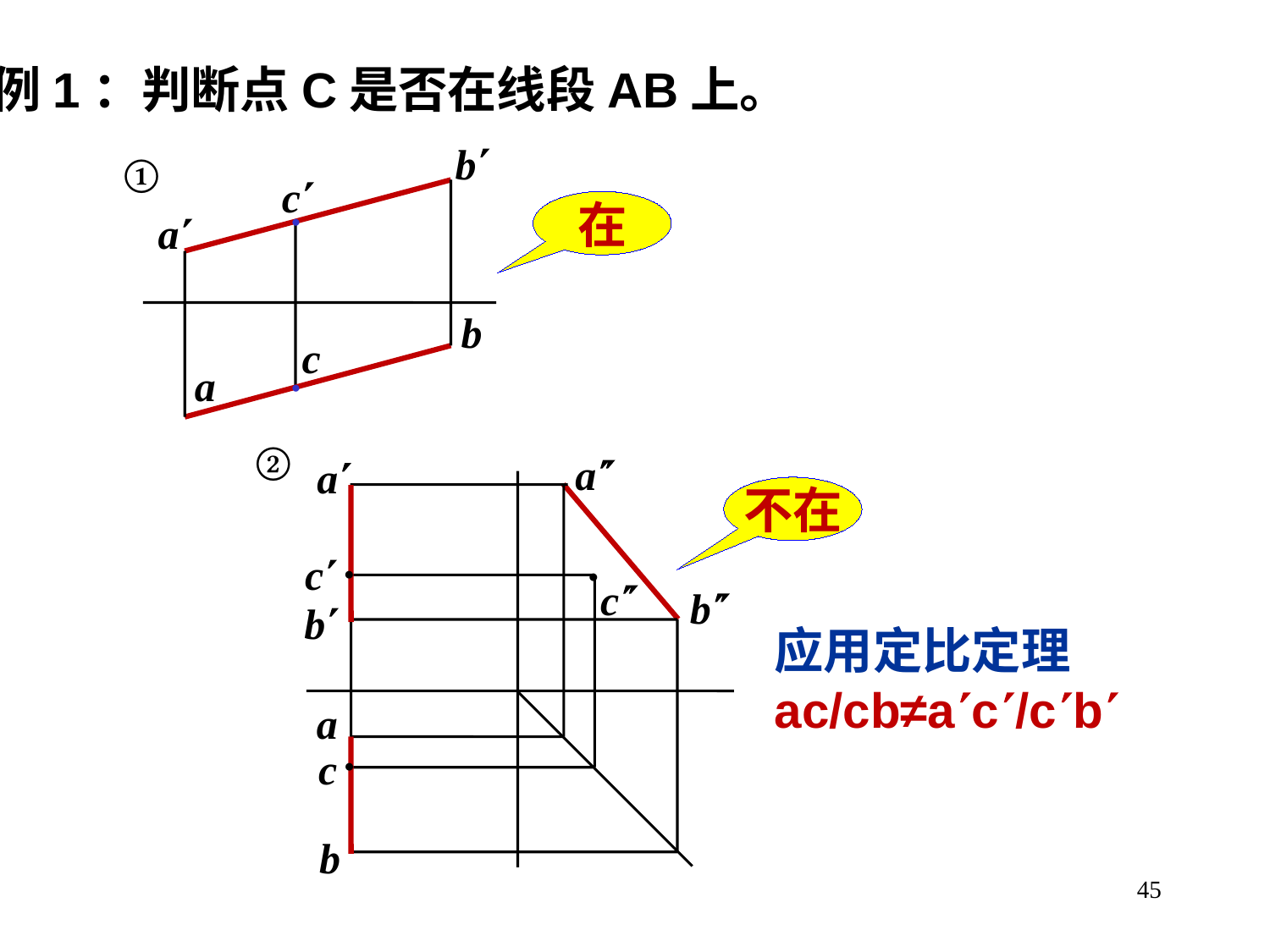

例1：判断点C是否在线段AB上。
b′
①
c′

在
a′
●

b

c

a
●
②
a′

c′
●
●
b′

a

c

b
a″
不在

●
c″

b″
应用定比定理
ac/cb≠a′c′/c′b′

45